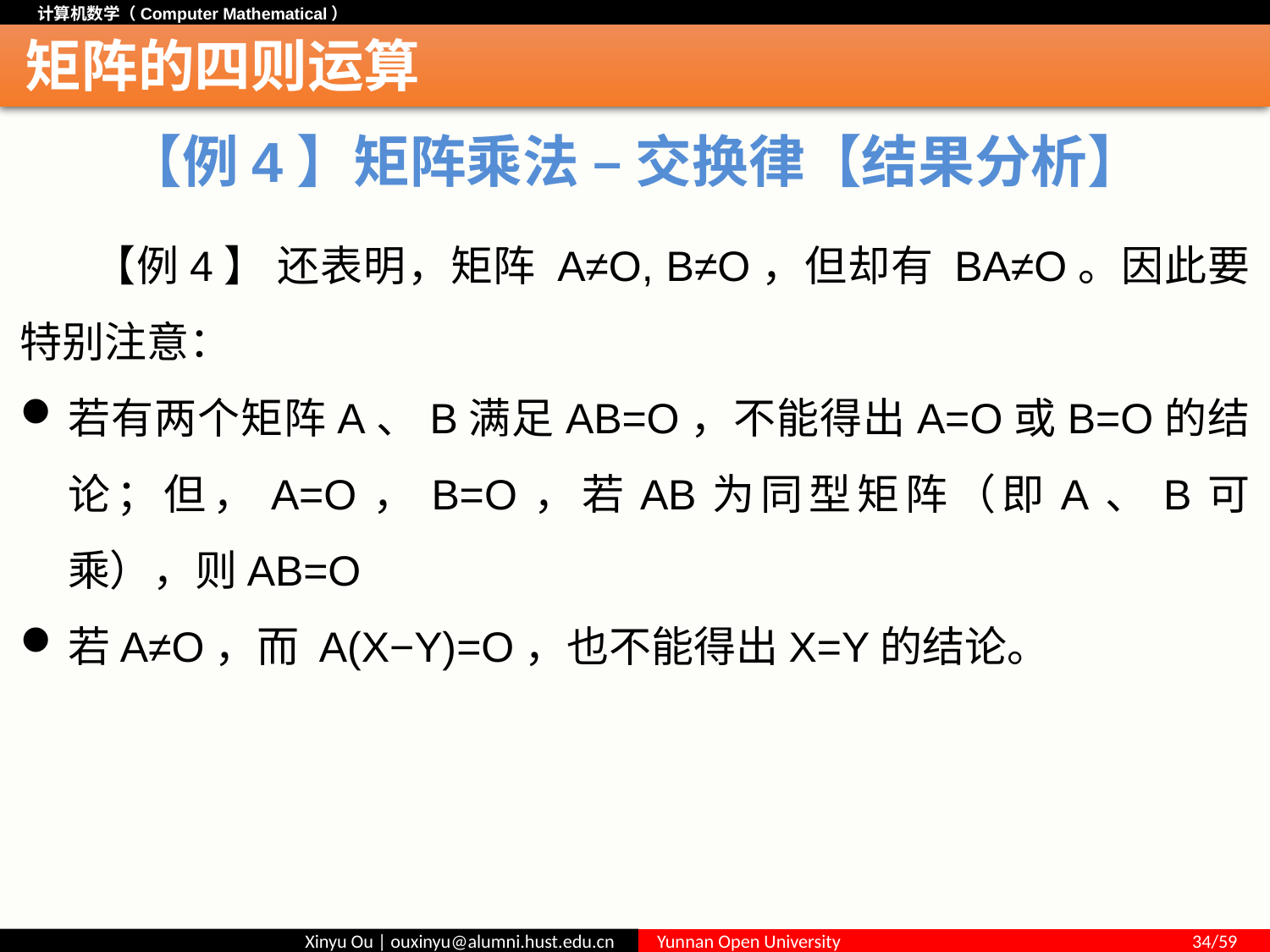

# 矩阵的四则运算
【例4】矩阵乘法 – 交换律【结果分析】
      【例4】 还表明，矩阵 A≠O, B≠O，但却有 BA≠O。因此要特别注意：
若有两个矩阵A、B满足AB=O，不能得出A=O或B=O的结论；但，A=O，B=O，若AB为同型矩阵（即A、B可乘），则AB=O
若A≠O，而 A(X−Y)=O，也不能得出X=Y的结论。